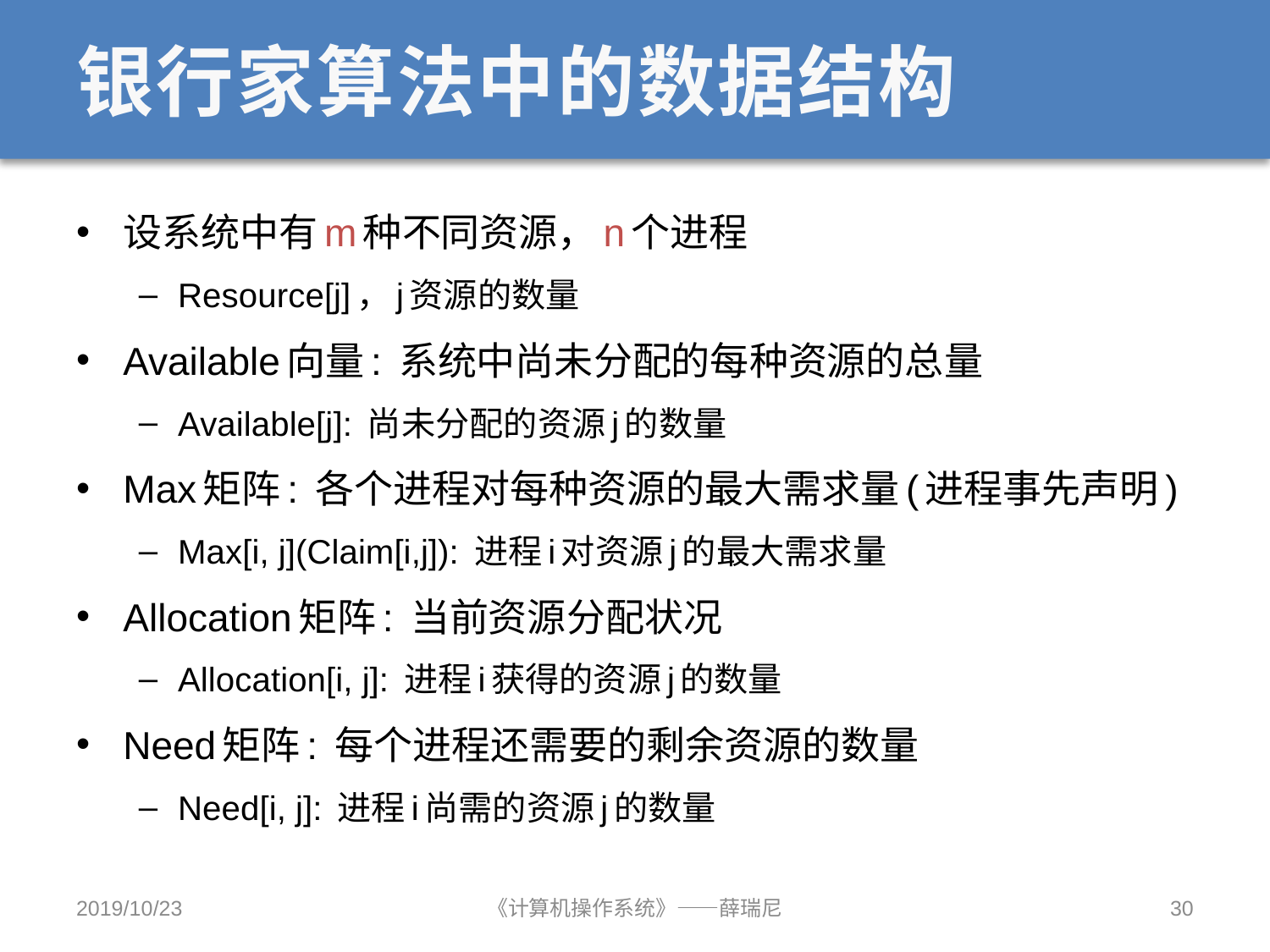

# 银行家算法中的数据结构
设系统中有m种不同资源，n个进程
Resource[j]，j资源的数量
Available向量: 系统中尚未分配的每种资源的总量
Available[j]: 尚未分配的资源j的数量
Max矩阵: 各个进程对每种资源的最大需求量(进程事先声明)
Max[i, j](Claim[i,j]): 进程i对资源j的最大需求量
Allocation矩阵: 当前资源分配状况
Allocation[i, j]: 进程i获得的资源j的数量
Need矩阵: 每个进程还需要的剩余资源的数量
Need[i, j]: 进程i尚需的资源j的数量

2019/10/23
《计算机操作系统》——薛瑞尼
30